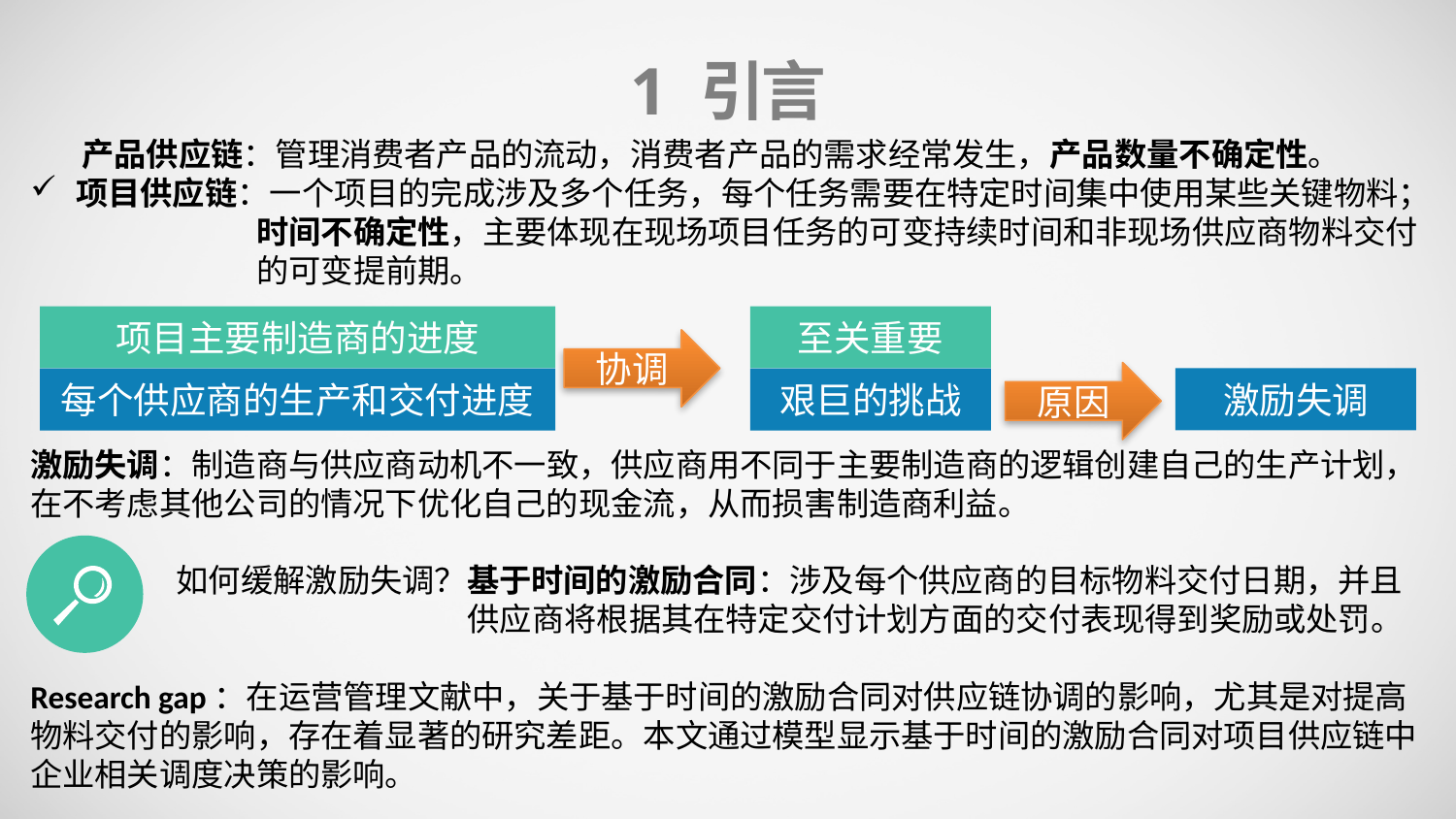

1 引言
      产品供应链：管理消费者产品的流动，消费者产品的需求经常发生，产品数量不确定性。
项目供应链：一个项目的完成涉及多个任务，每个任务需要在特定时间集中使用某些关键物料；
                              时间不确定性，主要体现在现场项目任务的可变持续时间和非现场供应商物料交付
                              的可变提前期。

激励失调：制造商与供应商动机不一致，供应商用不同于主要制造商的逻辑创建自己的生产计划，在不考虑其他公司的情况下优化自己的现金流，从而损害制造商利益。

                   如何缓解激励失调？基于时间的激励合同：涉及每个供应商的目标物料交付日期，并且
                                                           供应商将根据其在特定交付计划方面的交付表现得到奖励或处罚。

Research gap：在运营管理文献中，关于基于时间的激励合同对供应链协调的影响，尤其是对提高物料交付的影响，存在着显著的研究差距。本文通过模型显示基于时间的激励合同对项目供应链中企业相关调度决策的影响。
项目主要制造商的进度
至关重要
协调
原因
激励失调
每个供应商的生产和交付进度
艰巨的挑战